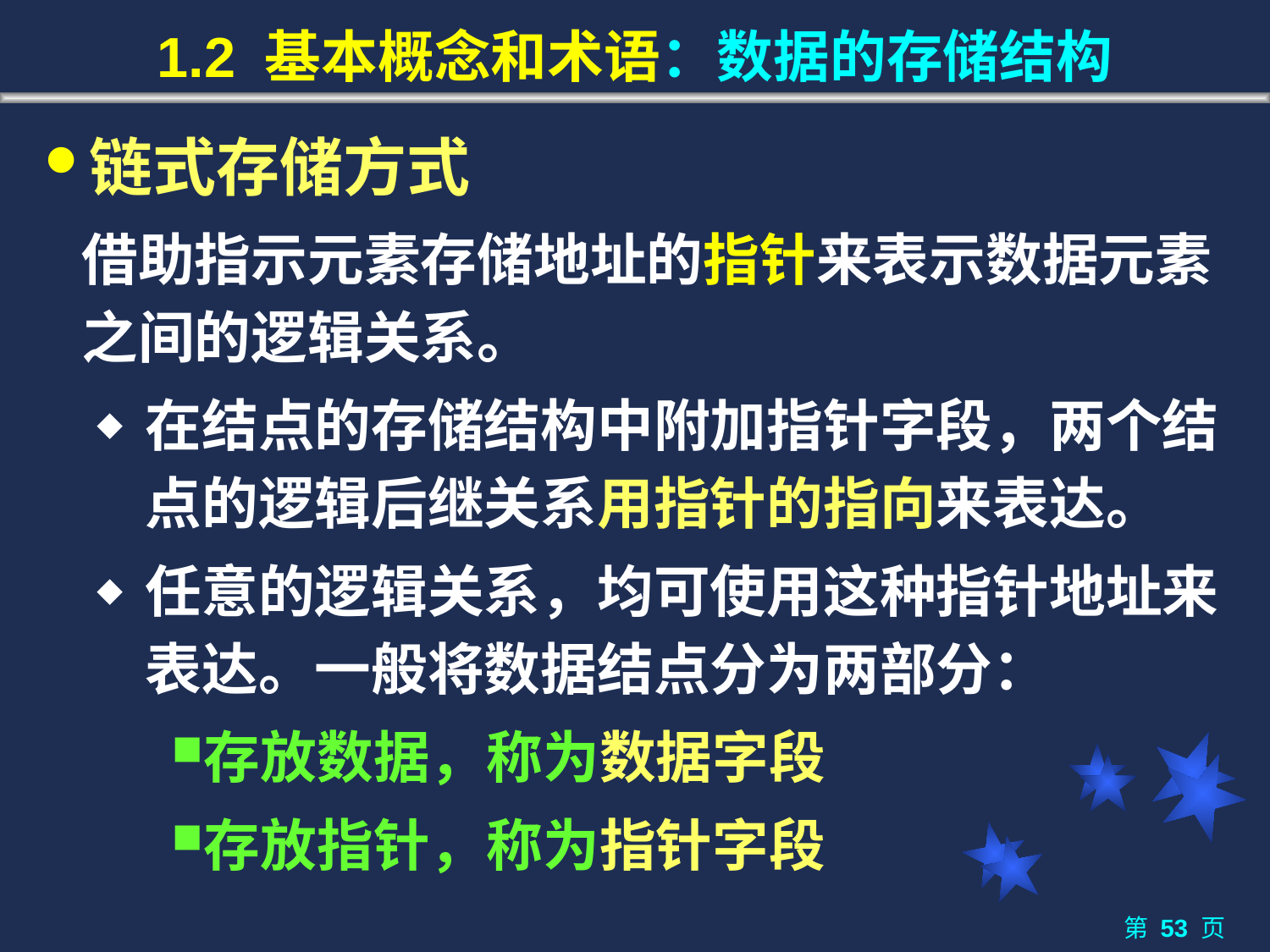

# 1.2 基本概念和术语：数据的存储结构
链式存储方式
	借助指示元素存储地址的指针来表示数据元素之间的逻辑关系。
在结点的存储结构中附加指针字段，两个结点的逻辑后继关系用指针的指向来表达。
任意的逻辑关系，均可使用这种指针地址来表达。一般将数据结点分为两部分：
存放数据，称为数据字段
存放指针，称为指针字段
第 53 页